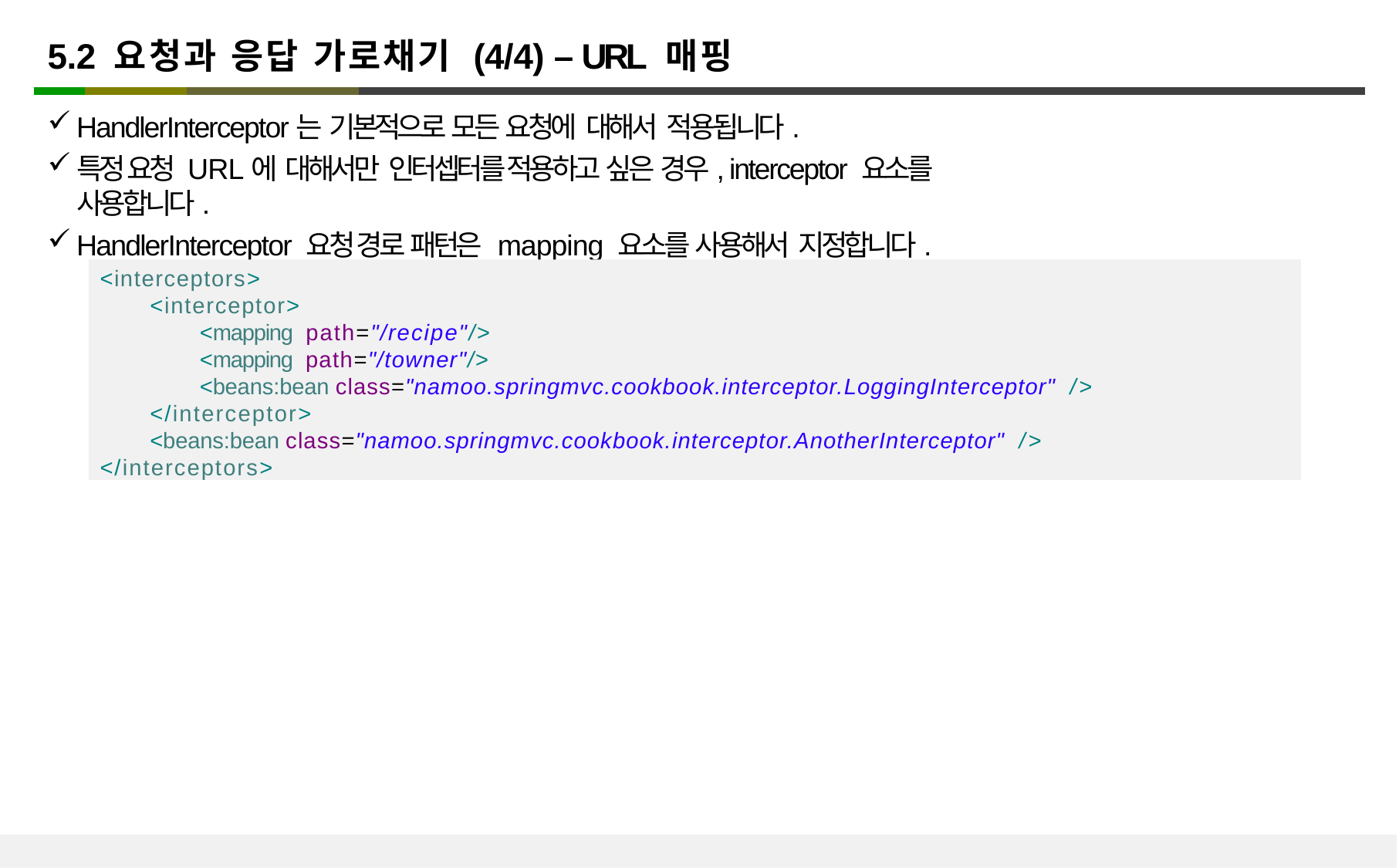

# 5.2 요청과 응답 가로채기 (4/4) – URL 매핑
HandlerInterceptor는 기본적으로 모든 요청에  대해서 적용됩니다.
특정 요청 URL에 대해서만 인터셉터를 적용하고 싶은 경우, interceptor 요소를 사용합니다.
HandlerInterceptor 요청 경로 패턴은 mapping 요소를  사용해서 지정합니다.
<interceptors>
<interceptor>
<mapping  path="/recipe"/>
<mapping  path="/towner"/>
<beans:bean class="namoo.springmvc.cookbook.interceptor.LoggingInterceptor" />
</interceptor>
<beans:bean class="namoo.springmvc.cookbook.interceptor.AnotherInterceptor" />
</interceptors>